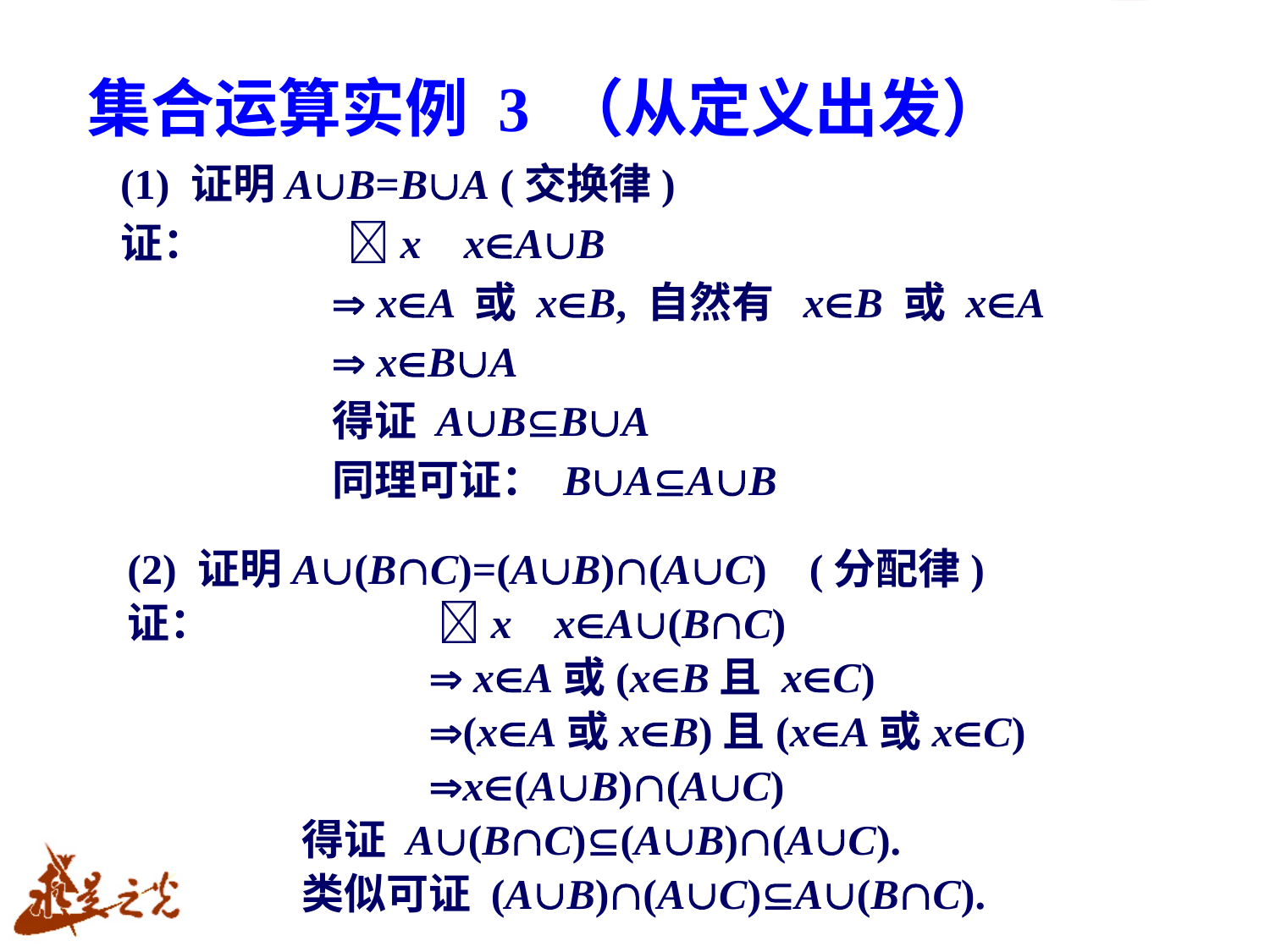

# 集合运算实例 3 （从定义出发）
(1) 证明A∪B=B∪A (交换律)
证：               ∀x    x∈A∪B
             	⇒ x∈A 或 x∈B, 自然有  x∈B 或 x∈A
            	⇒ x∈B∪A
		得证 A∪B⊆B∪A
		同理可证： B∪A⊆A∪B
(2) 证明A∪(B∩C)=(A∪B)∩(A∪C)    (分配律)
证：		 ∀x    x∈A∪(B∩C)
         		⇒ x∈A或(x∈B且 x∈C)
         		⇒(x∈A或x∈B)且(x∈A或x∈C)
         		⇒x∈(A∪B)∩(A∪C)
		得证 A∪(B∩C)⊆(A∪B)∩(A∪C).
		类似可证 (A∪B)∩(A∪C)⊆A∪(B∩C).
25